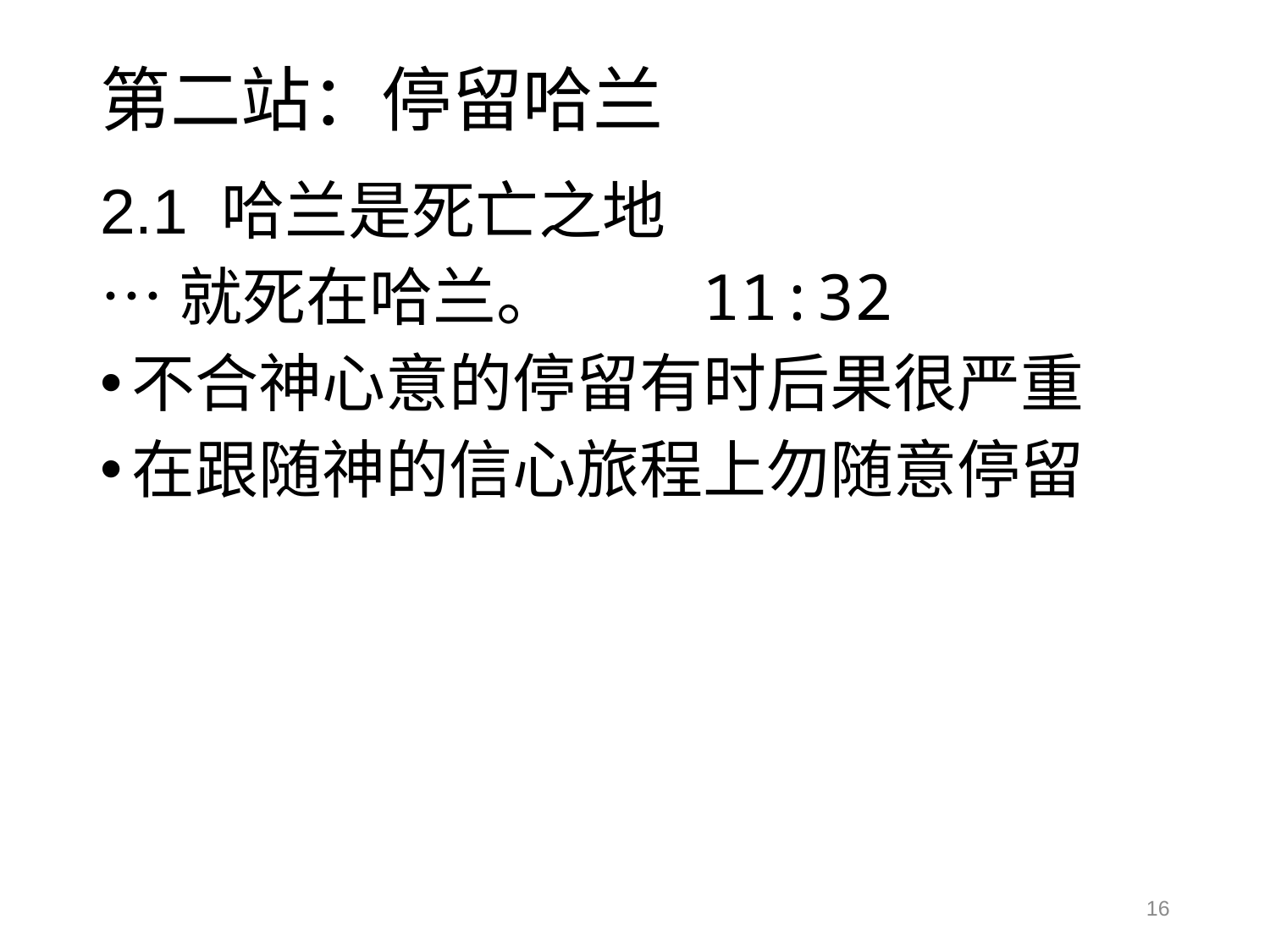

# 第二站：停留哈兰
2.1 哈兰是死亡之地
…就死在哈兰。         11:32
不合神心意的停留有时后果很严重
在跟随神的信心旅程上勿随意停留
16